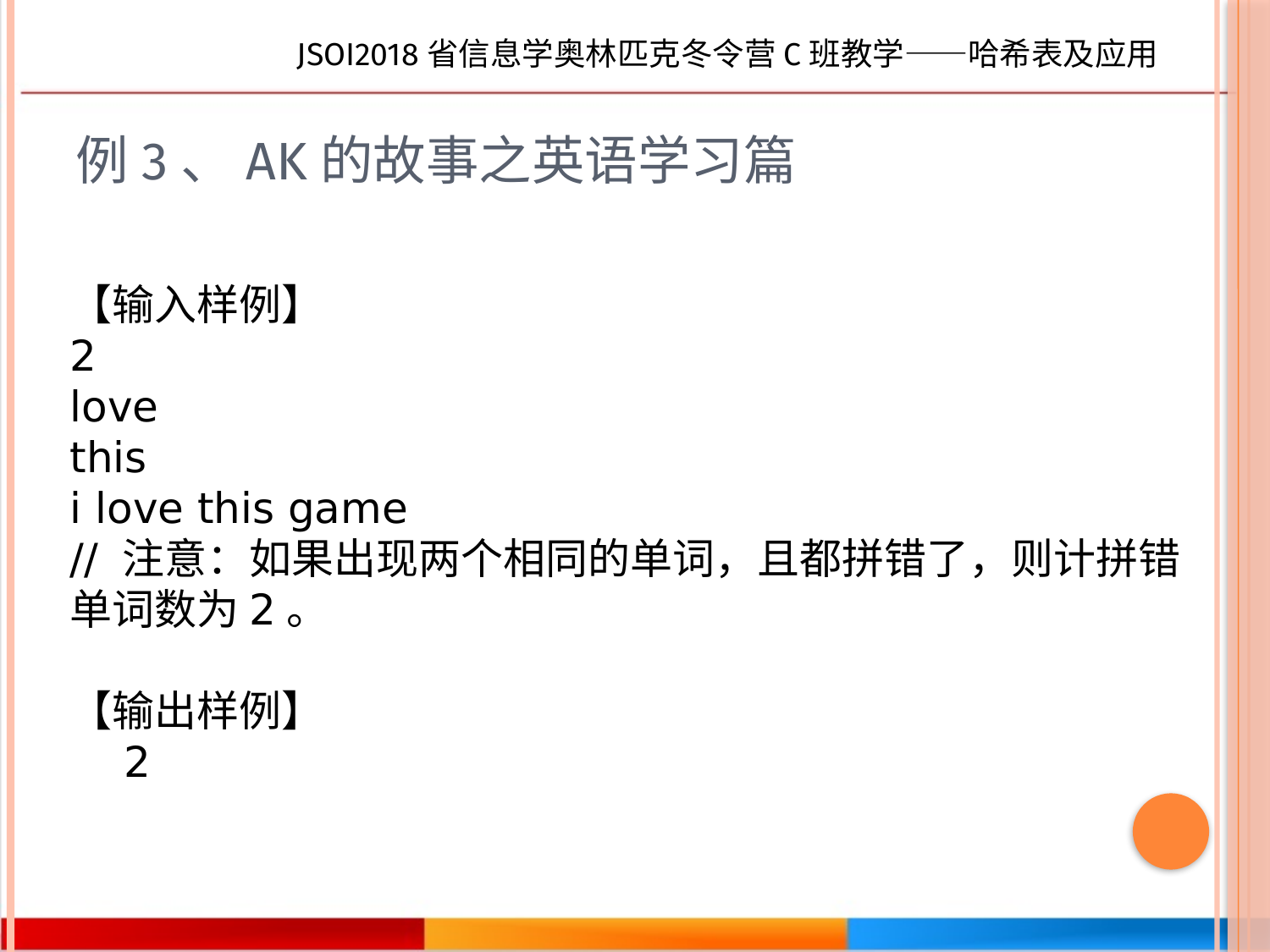

JSOI2018省信息学奥林匹克冬令营C班教学——哈希表及应用
# 例3、AK的故事之英语学习篇

【输入样例】
2
love
this
i love this game
// 注意：如果出现两个相同的单词，且都拼错了，则计拼错单词数为2。

【输出样例】
    2